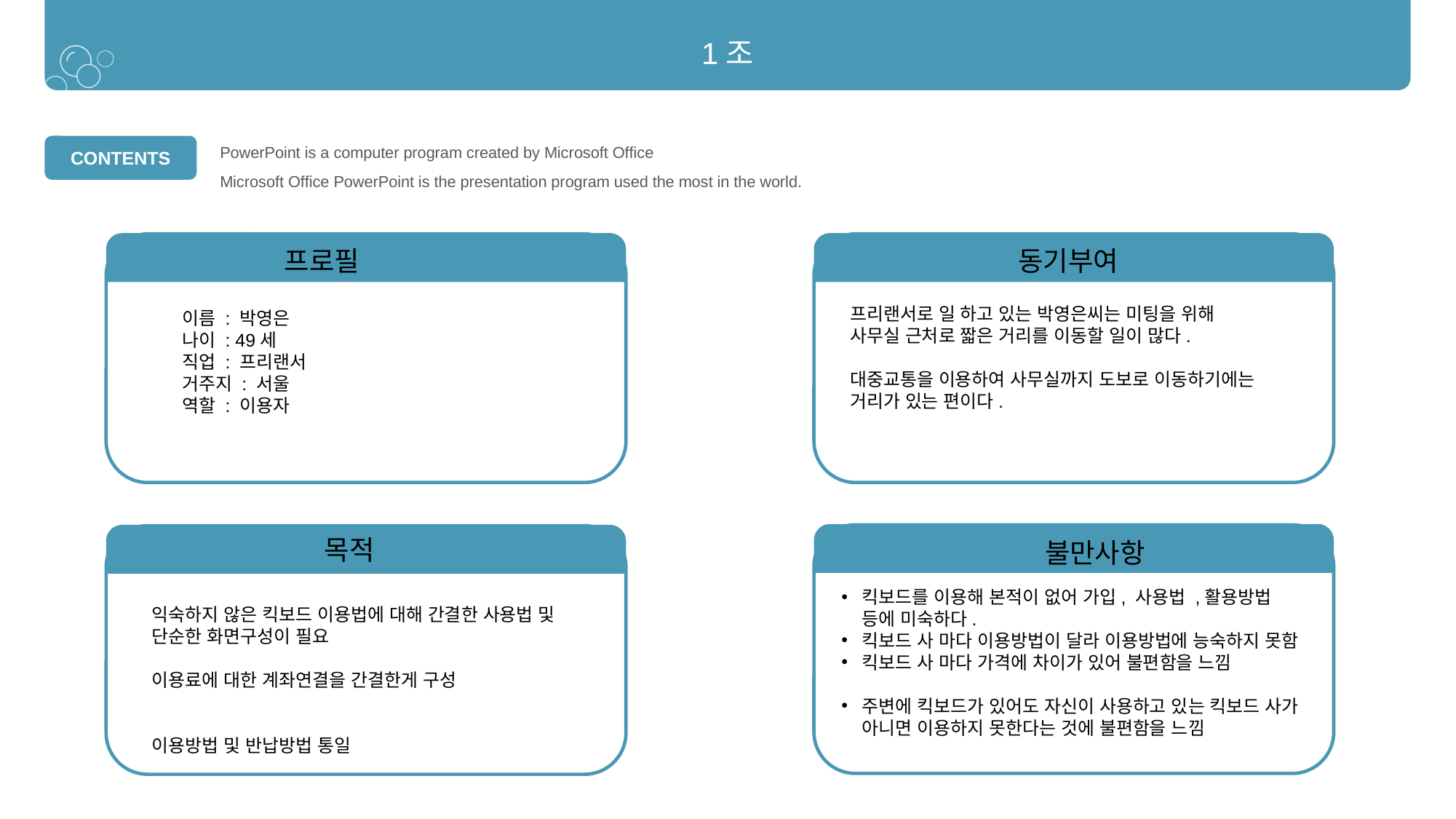

1조

PowerPoint is a computer program created by Microsoft Office
Microsoft Office PowerPoint is the presentation program used the most in the world.
CONTENTS

프로필
동기부여
프리랜서로 일 하고 있는 박영은씨는 미팅을 위해 사무실 근처로 짧은 거리를 이동할 일이 많다.

대중교통을 이용하여 사무실까지 도보로 이동하기에는 거리가 있는 편이다.

이름 : 박영은
나이 : 49세
직업 : 프리랜서
거주지 : 서울
역할 : 이용자
01
01
01
01

목적
불만사항

킥보드를 이용해 본적이 없어 가입, 사용법 ,활용방법 등에 미숙하다.
킥보드 사 마다 이용방법이 달라 이용방법에 능숙하지 못함
킥보드 사 마다 가격에 차이가 있어 불편함을 느낌

주변에 킥보드가 있어도 자신이 사용하고 있는 킥보드 사가 아니면 이용하지 못한다는 것에 불편함을 느낌
익숙하지 않은 킥보드 이용법에 대해 간결한 사용법 및 단순한 화면구성이 필요

이용료에 대한 계좌연결을 간결한게 구성

이용방법 및 반납방법 통일